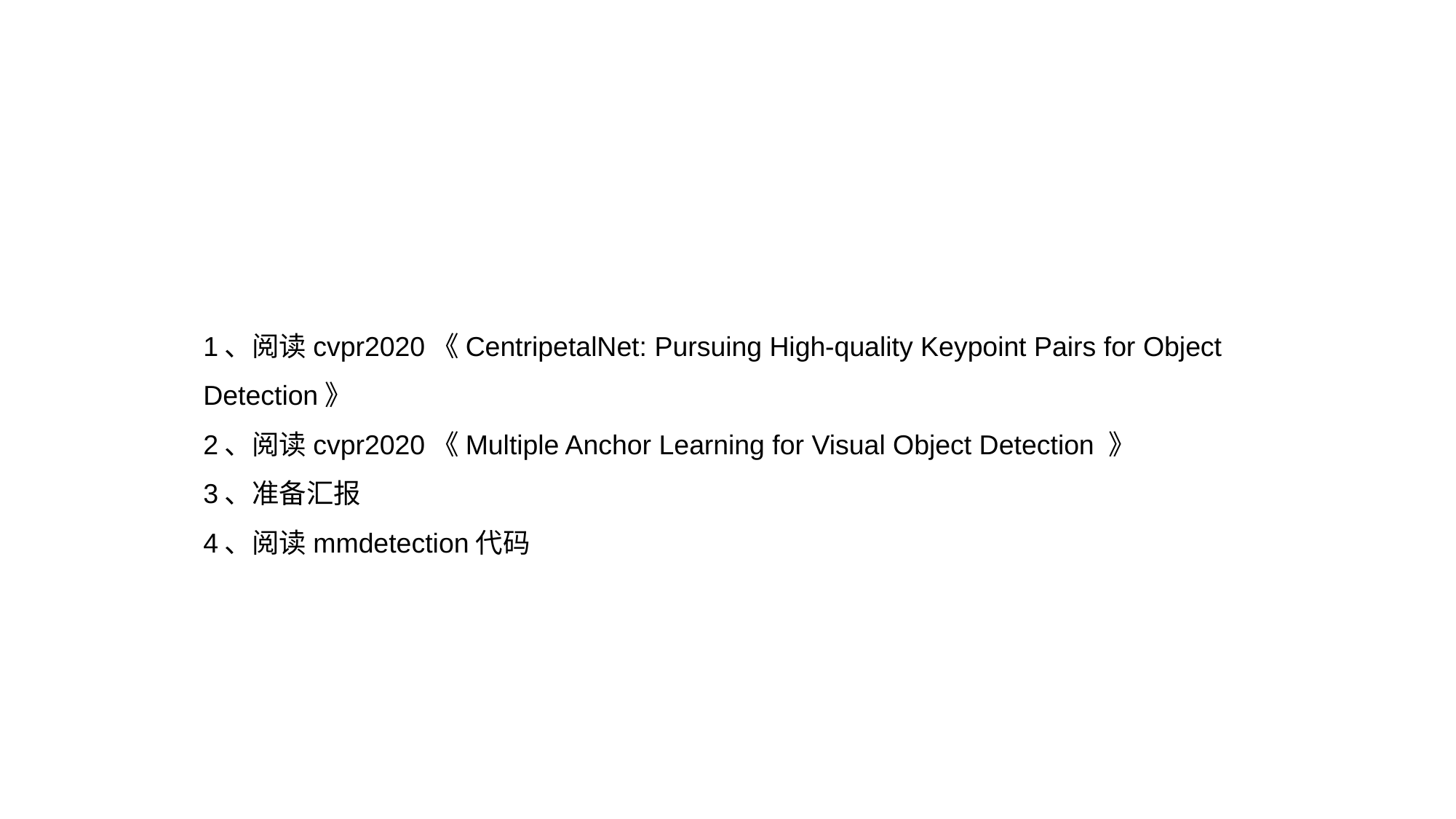

1、阅读cvpr2020《CentripetalNet: Pursuing High-quality Keypoint Pairs for Object Detection》
2、阅读cvpr2020《Multiple Anchor Learning for Visual Object Detection 》
3、准备汇报
4、阅读mmdetection代码